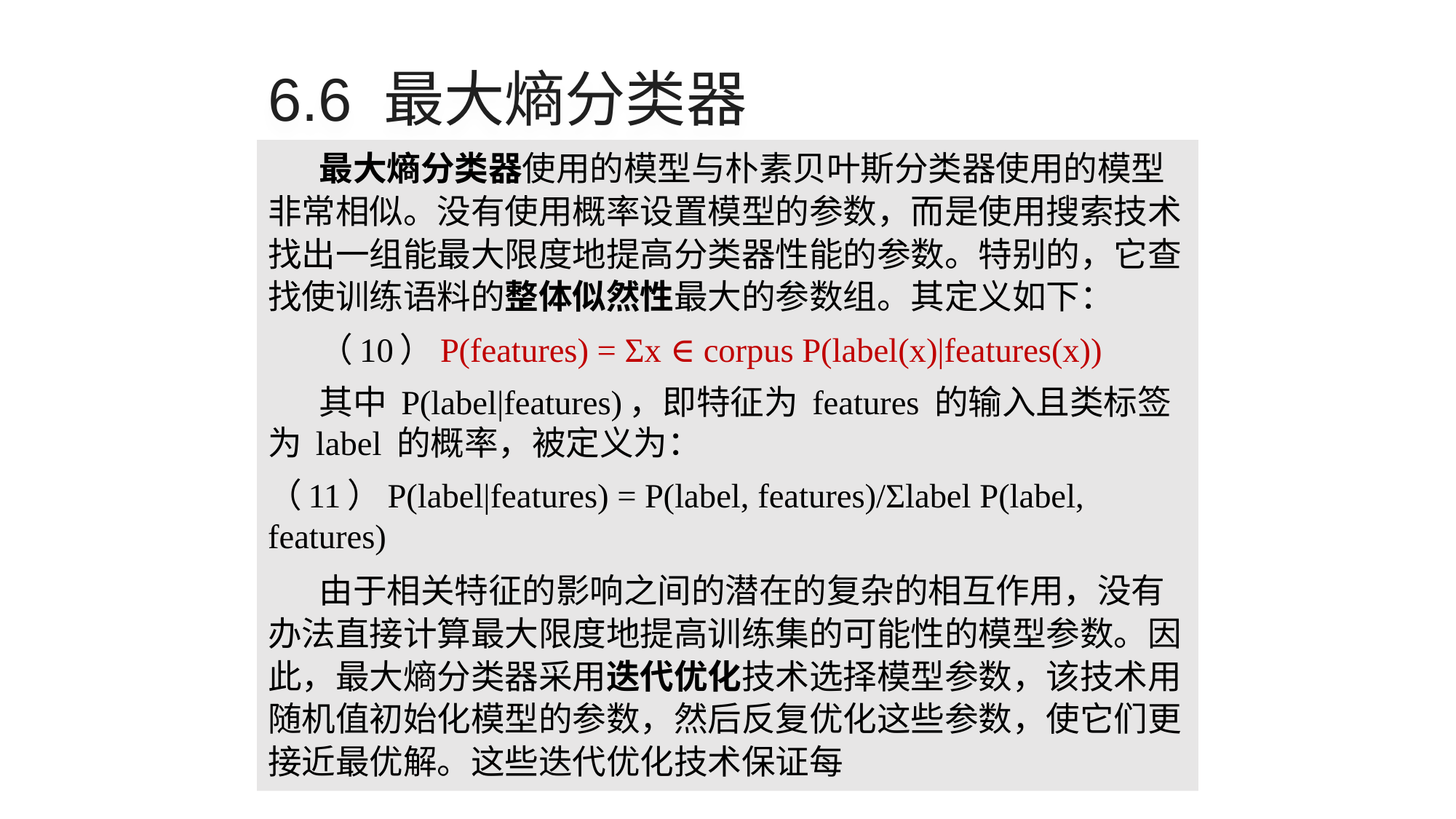

# 6.6 最大熵分类器
最大熵分类器使用的模型与朴素贝叶斯分类器使用的模型非常相似。没有使用概率设置模型的参数，而是使用搜索技术找出一组能最大限度地提高分类器性能的参数。特别的，它查找使训练语料的整体似然性最大的参数组。其定义如下：
（10）P(features) = Σx ∈ corpus P(label(x)|features(x))
其中 P(label|features)，即特征为 features 的输入且类标签为 label 的概率，被定义为：
（11）P(label|features) = P(label, features)/Σlabel P(label, features)
由于相关特征的影响之间的潜在的复杂的相互作用，没有办法直接计算最大限度地提高训练集的可能性的模型参数。因此，最大熵分类器采用迭代优化技术选择模型参数，该技术用随机值初始化模型的参数，然后反复优化这些参数，使它们更接近最优解。这些迭代优化技术保证每